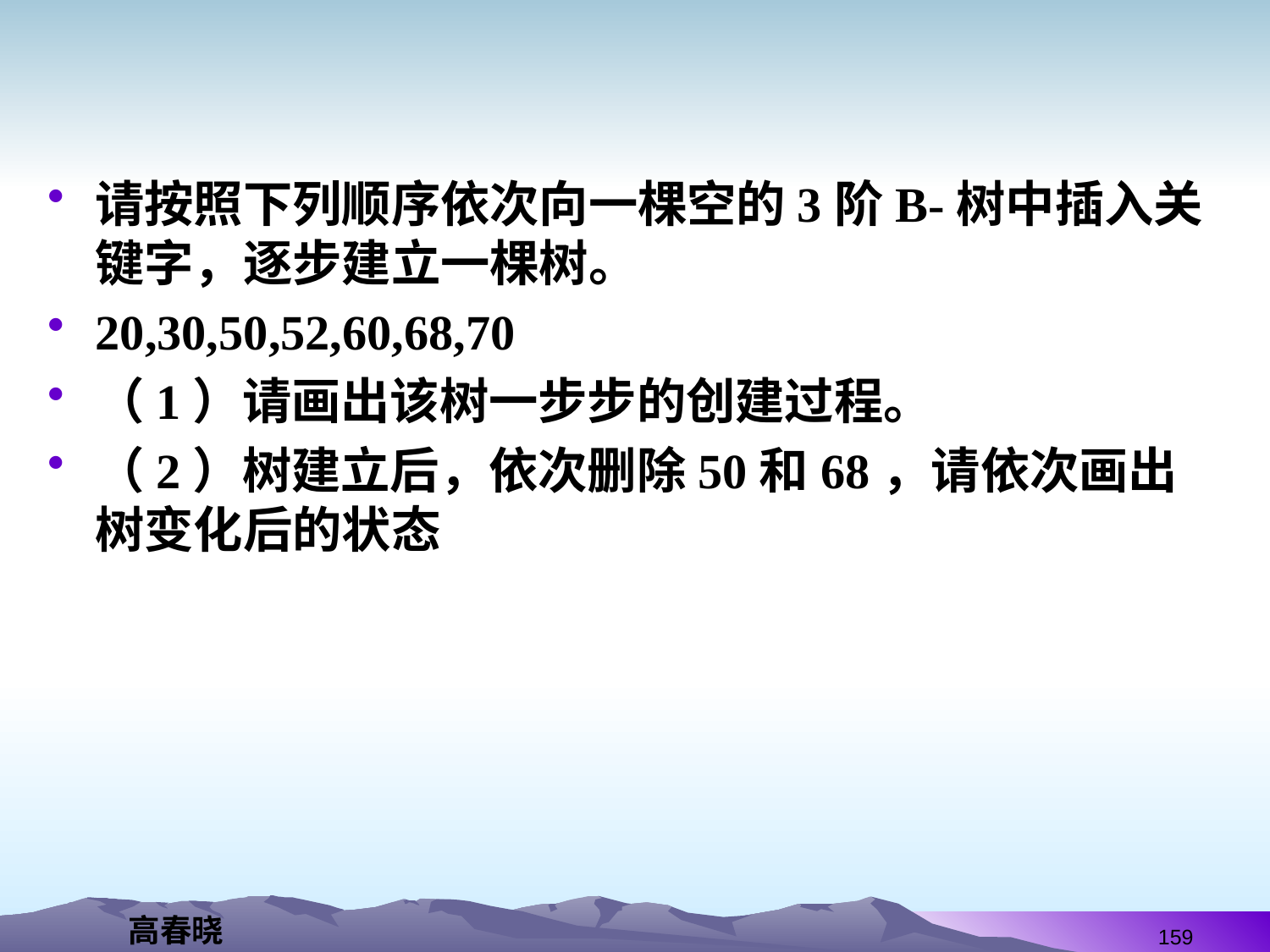

#
请按照下列顺序依次向一棵空的3阶B-树中插入关键字，逐步建立一棵树。
20,30,50,52,60,68,70
（1）请画出该树一步步的创建过程。
（2）树建立后，依次删除50和68，请依次画出树变化后的状态
159